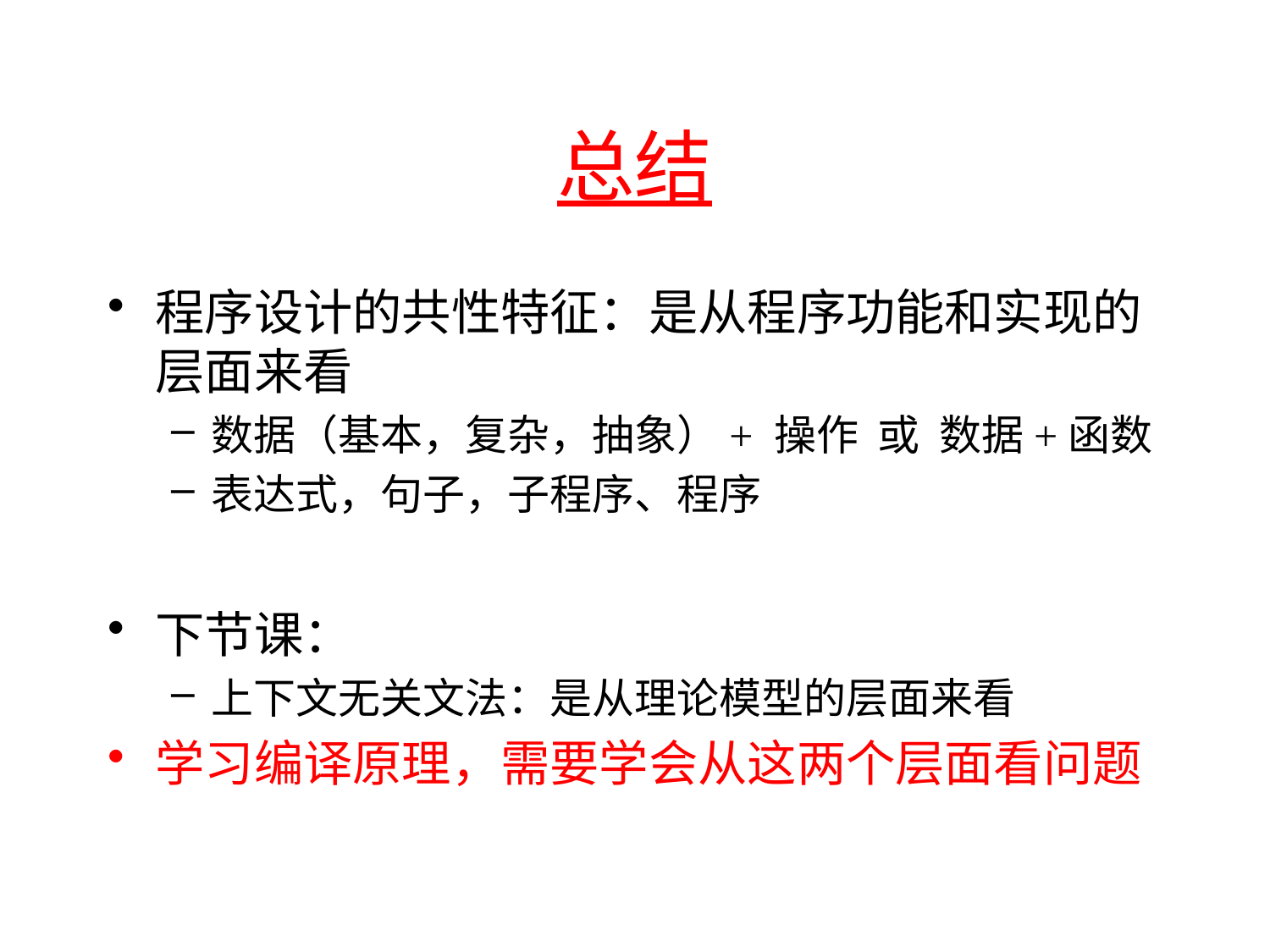

# 总结
程序设计的共性特征：是从程序功能和实现的层面来看
数据（基本，复杂，抽象）+ 操作  或  数据+函数
表达式，句子，子程序、程序

下节课：
上下文无关文法：是从理论模型的层面来看
学习编译原理，需要学会从这两个层面看问题